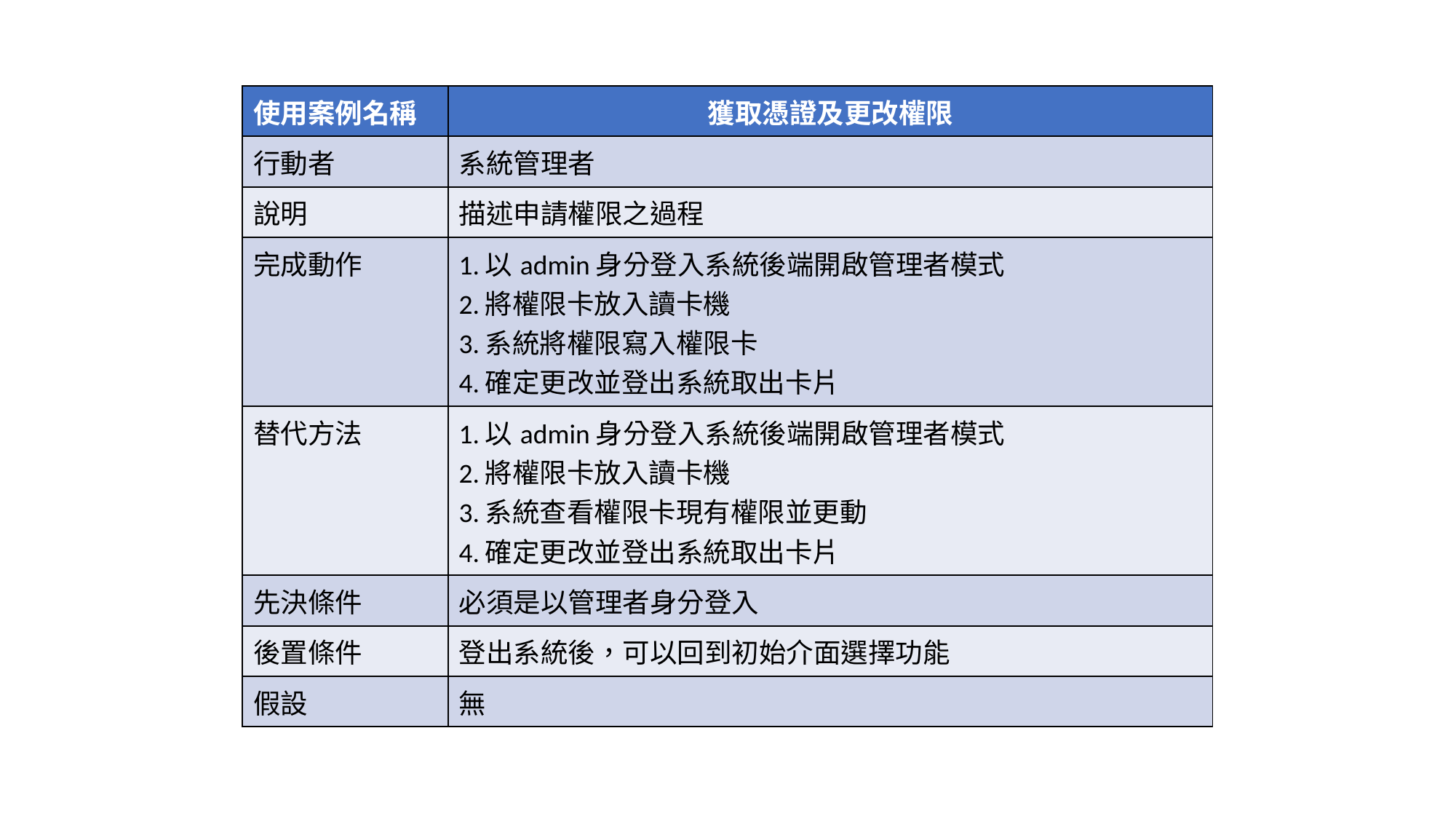

| 使用案例名稱 | 獲取憑證及更改權限 |
| --- | --- |
| 行動者 | 系統管理者 |
| 說明 | 描述申請權限之過程 |
| 完成動作 | 1.以admin身分登入系統後端開啟管理者模式 2.將權限卡放入讀卡機 3.系統將權限寫入權限卡 4.確定更改並登出系統取出卡片 |
| 替代方法 | 1.以admin身分登入系統後端開啟管理者模式 2.將權限卡放入讀卡機 3.系統查看權限卡現有權限並更動 4.確定更改並登出系統取出卡片 |
| 先決條件 | 必須是以管理者身分登入 |
| 後置條件 | 登出系統後，可以回到初始介面選擇功能 |
| 假設 | 無 |